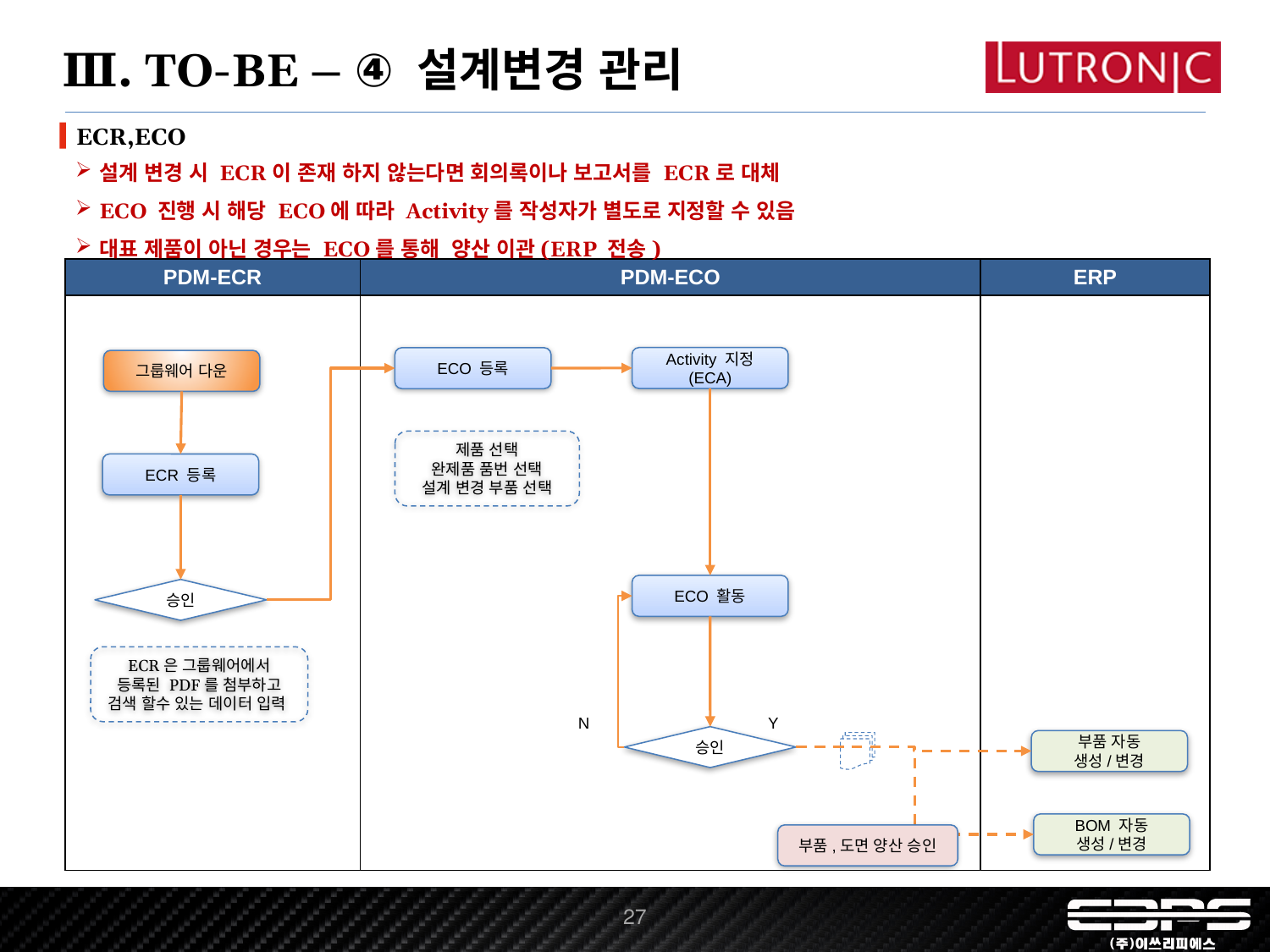

Ⅲ. TO-BE – ④ 설계변경 관리

ECR,ECO

설계 변경 시 ECR이 존재 하지 않는다면 회의록이나 보고서를 ECR로 대체
ECO 진행 시 해당 ECO에 따라 Activity를 작성자가 별도로 지정할 수 있음
대표 제품이 아닌 경우는 ECO를 통해  양산 이관(ERP 전송)
| PDM-ECR | PDM-ECO | ERP |
| --- | --- | --- |
|  |  |  |
Activity 지정
(ECA)
ECO 등록
그룹웨어 다운
제품 선택
완제품 품번 선택
설계 변경 부품 선택
ECR 등록
ECO 활동
승인
ECR은 그룹웨어에서 등록된 PDF를 첨부하고 검색 할수 있는 데이터 입력
Y
N
승인
부품 자동
생성/변경

BOM 자동
생성/변경
부품,도면 양산 승인